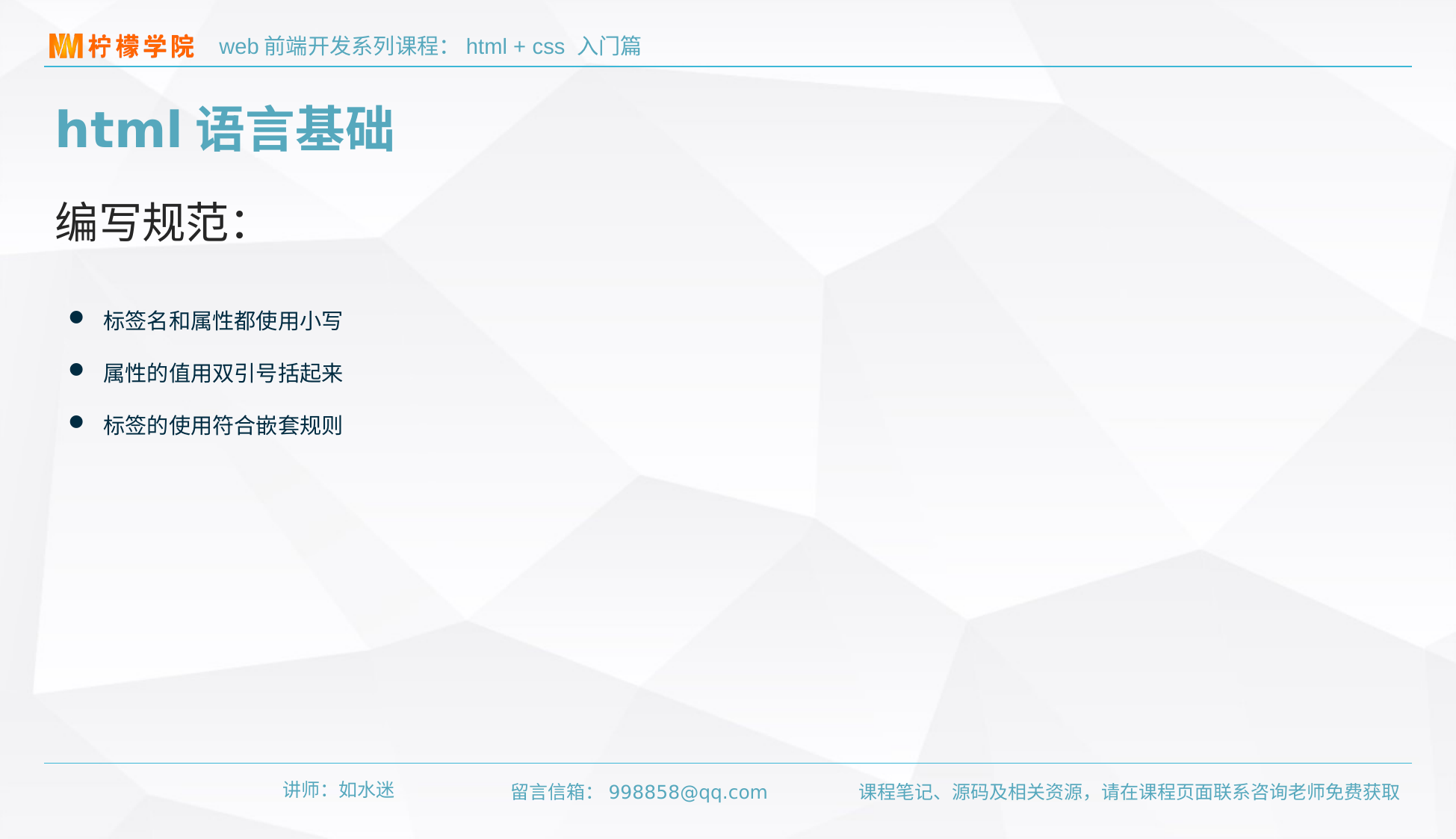

html语言基础
编写规范：
标签名和属性都使用小写
属性的值用双引号括起来
标签的使用符合嵌套规则